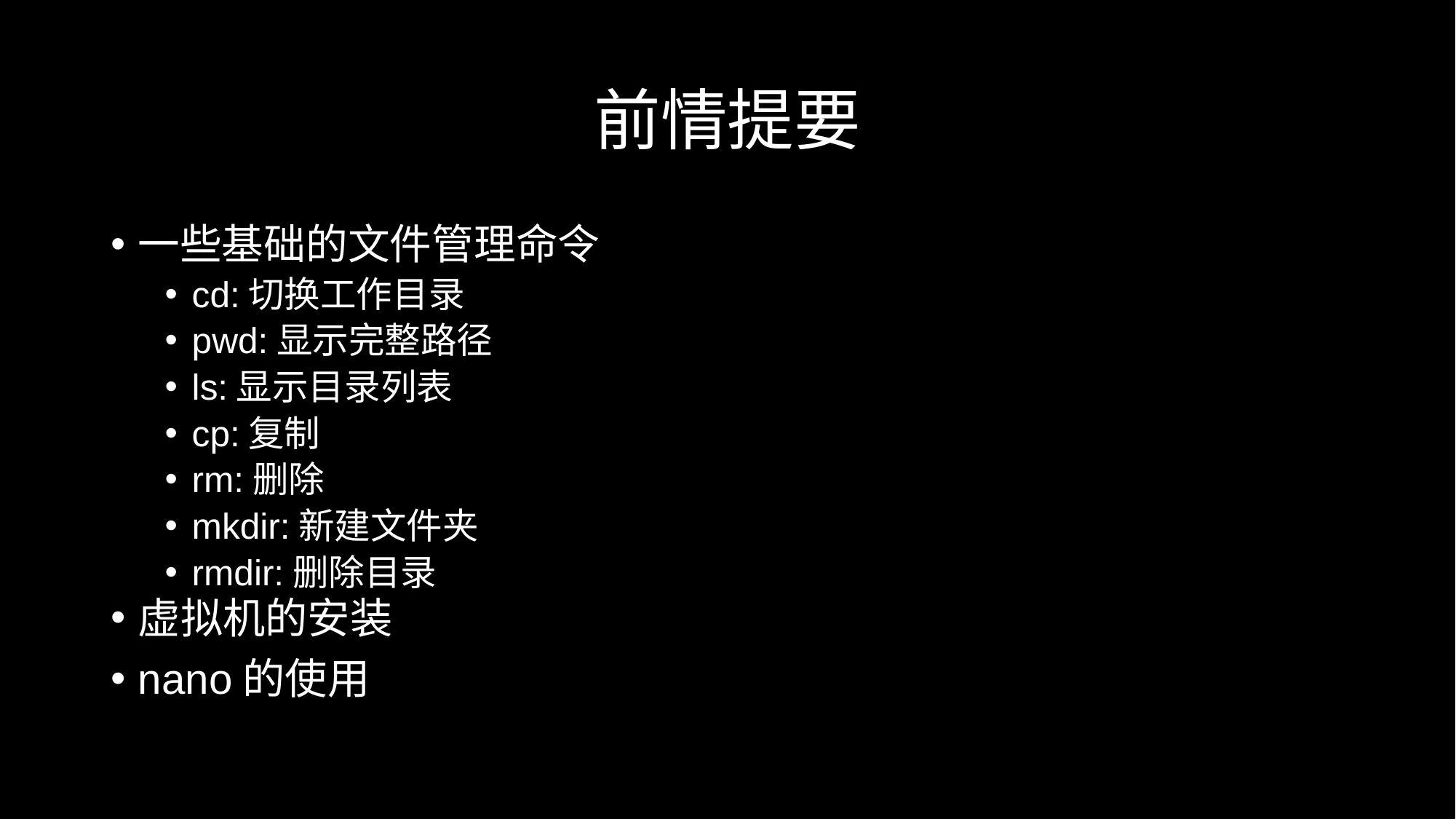

# 前情提要
一些基础的文件管理命令
cd:切换工作目录
pwd:显示完整路径
ls:显示目录列表
cp:复制
rm:删除
mkdir:新建文件夹
rmdir:删除目录

虚拟机的安装
nano的使用